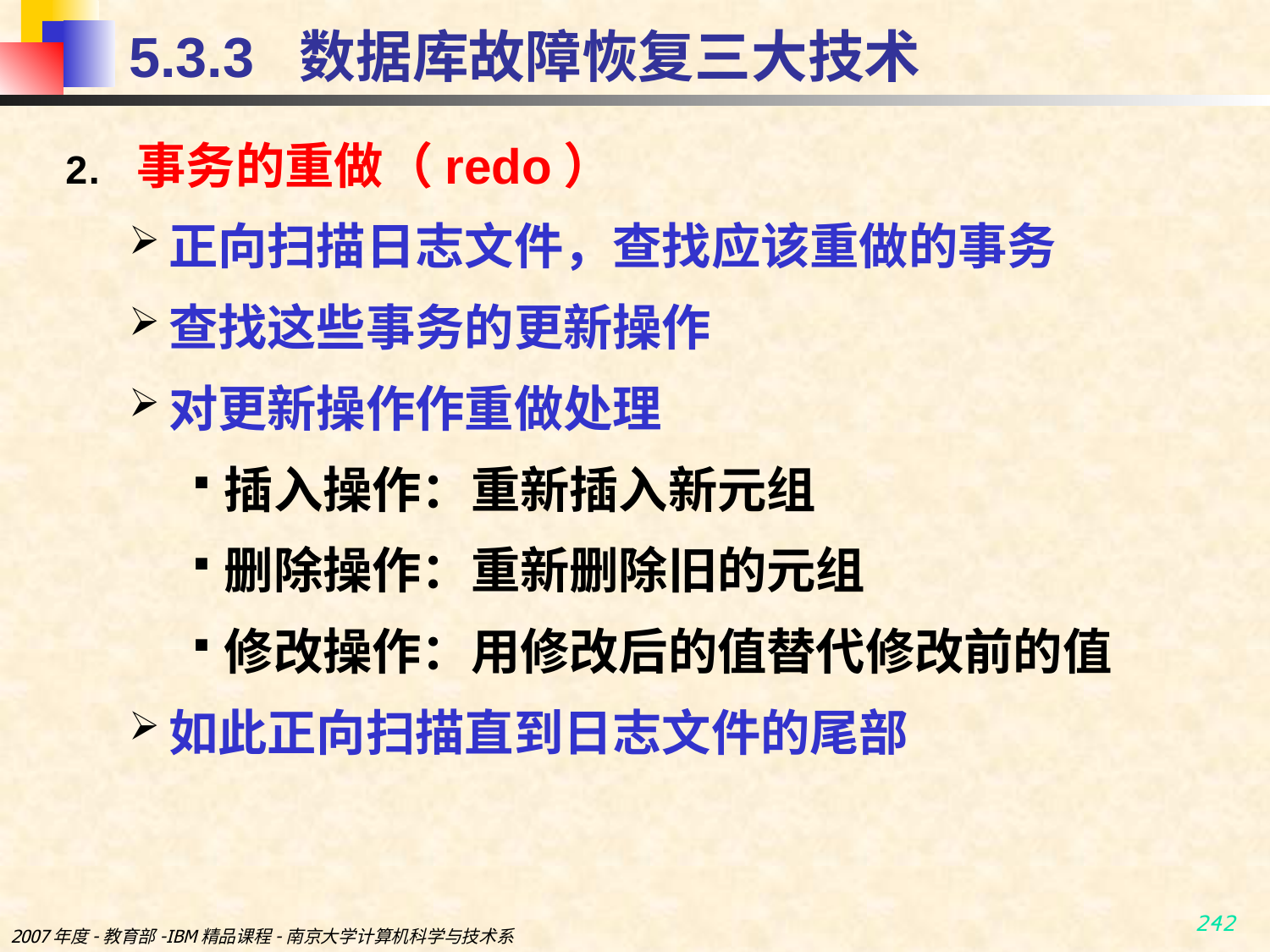

# 5.3.3  数据库故障恢复三大技术
事务的重做（redo）
正向扫描日志文件，查找应该重做的事务
查找这些事务的更新操作
对更新操作作重做处理
插入操作：重新插入新元组
删除操作：重新删除旧的元组
修改操作：用修改后的值替代修改前的值
如此正向扫描直到日志文件的尾部
242